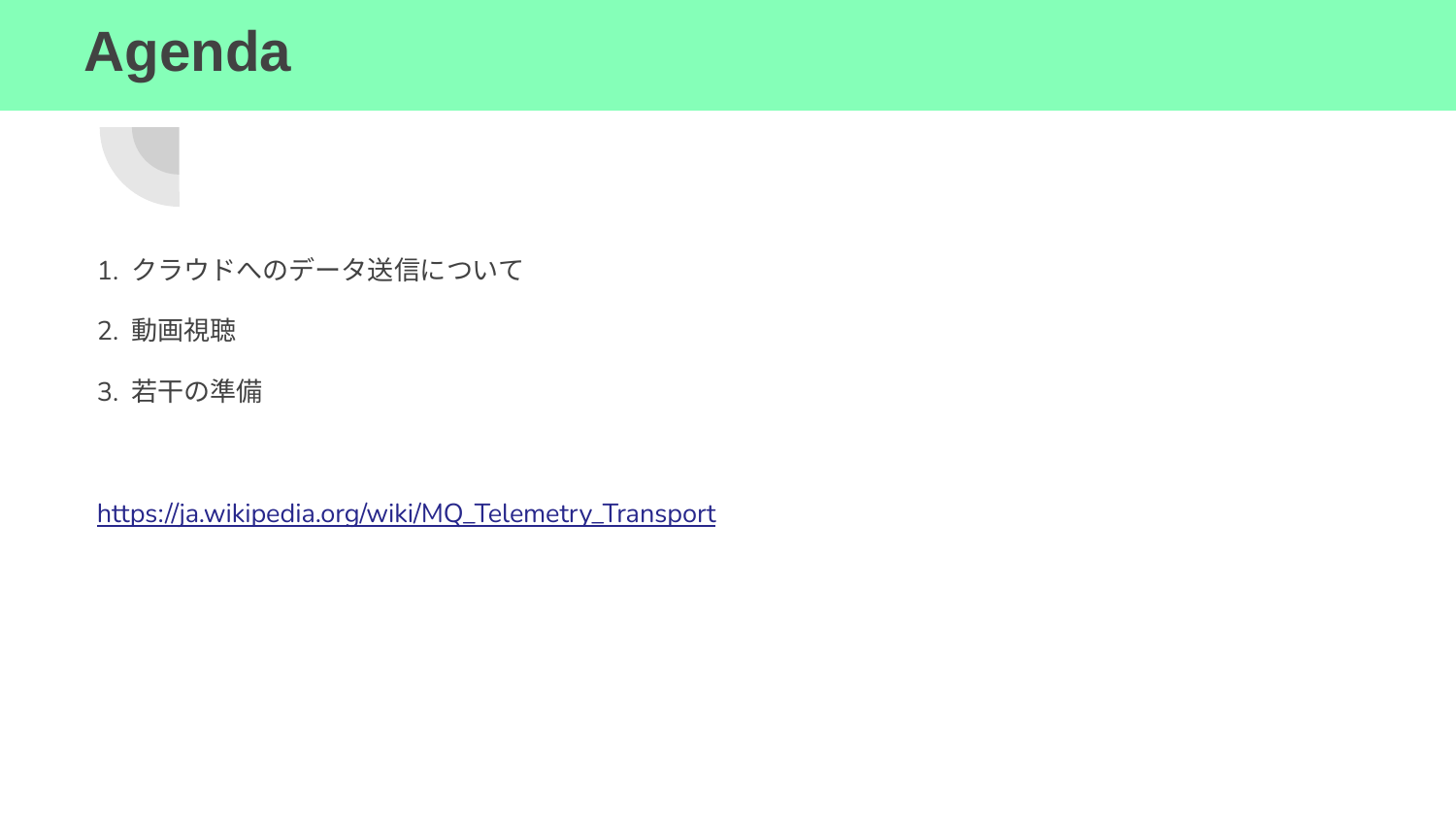

Agenda
1. クラウドへのデータ送信について
2. 動画視聴
3. 若干の準備

https://ja.wikipedia.org/wiki/MQ_Telemetry_Transport